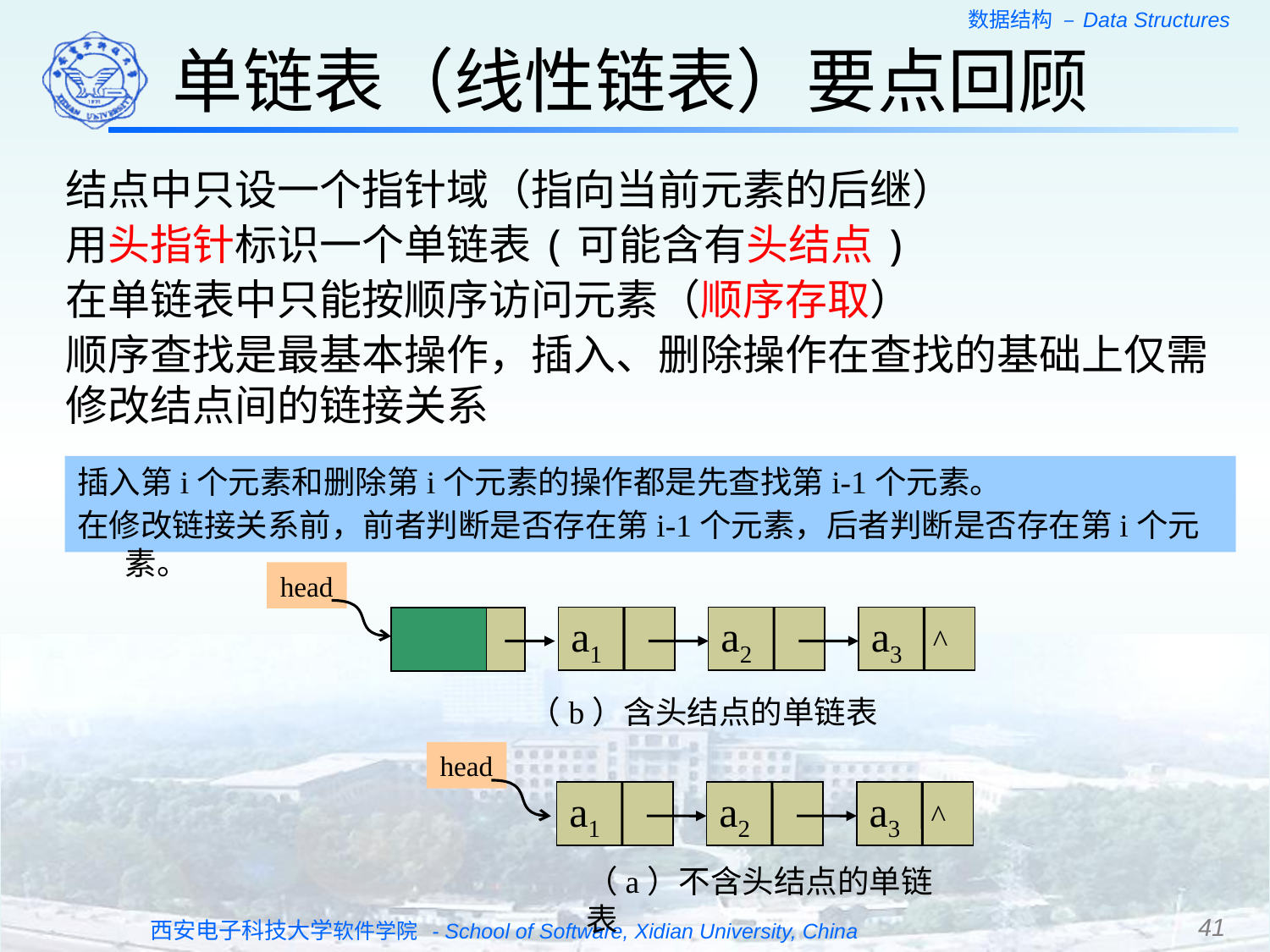

单链表（线性链表）要点回顾
结点中只设一个指针域（指向当前元素的后继）
用头指针标识一个单链表(可能含有头结点)
在单链表中只能按顺序访问元素（顺序存取）
顺序查找是最基本操作，插入、删除操作在查找的基础上仅需修改结点间的链接关系

插入第i个元素和删除第i个元素的操作都是先查找第i-1个元素。
在修改链接关系前，前者判断是否存在第i-1个元素，后者判断是否存在第i个元素。
head
a1

a2

a3     ^

（b）含头结点的单链表
head
a1

a2

a3     ^

（a）不含头结点的单链表
41